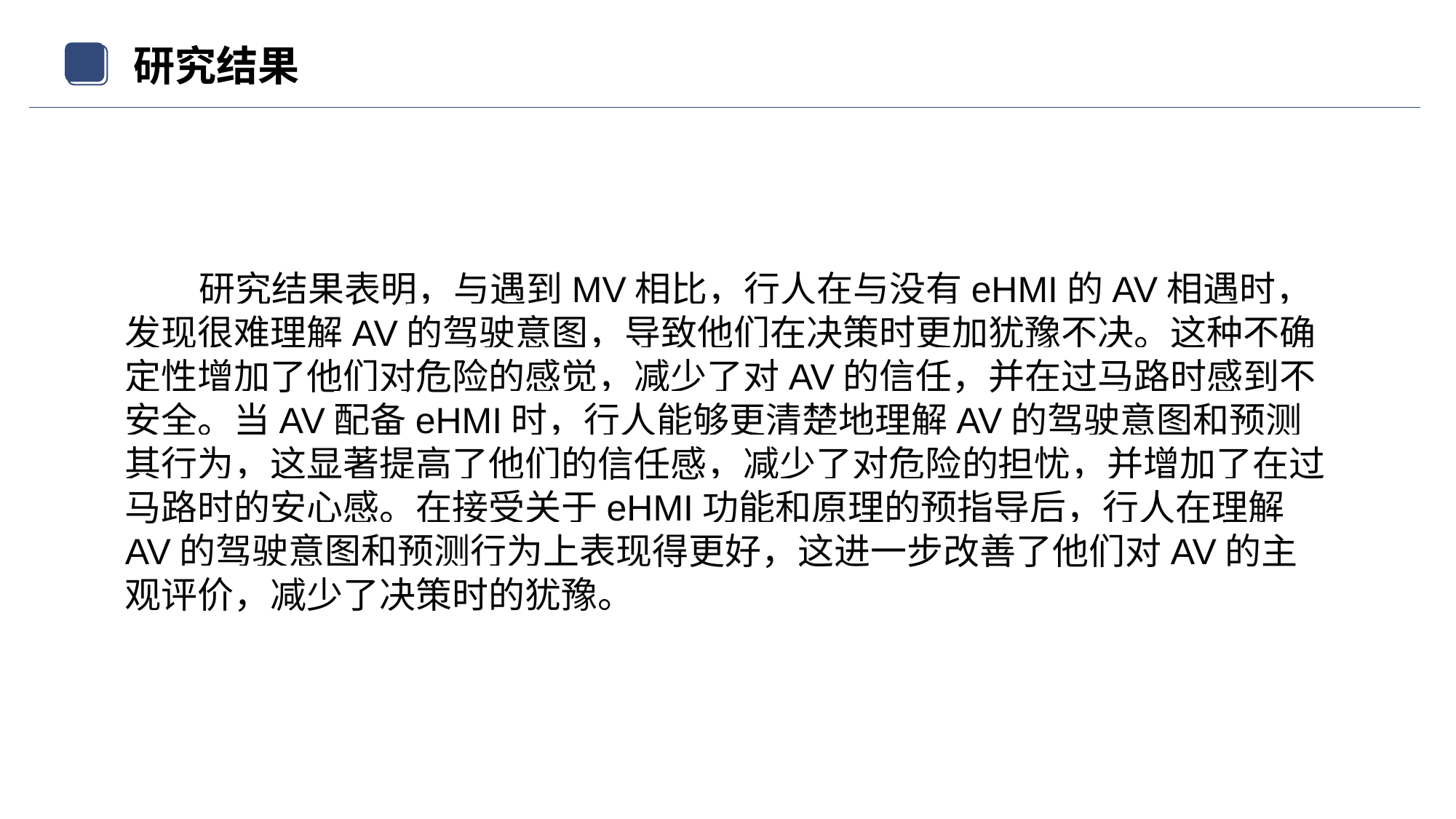

研究结果
        研究结果表明，与遇到MV相比，行人在与没有eHMI的AV相遇时，发现很难理解AV的驾驶意图，导致他们在决策时更加犹豫不决。这种不确定性增加了他们对危险的感觉，减少了对AV的信任，并在过马路时感到不安全。当AV配备eHMI时，行人能够更清楚地理解AV的驾驶意图和预测其行为，这显著提高了他们的信任感，减少了对危险的担忧，并增加了在过马路时的安心感。在接受关于eHMI功能和原理的预指导后，行人在理解AV的驾驶意图和预测行为上表现得更好，这进一步改善了他们对AV的主观评价，减少了决策时的犹豫。